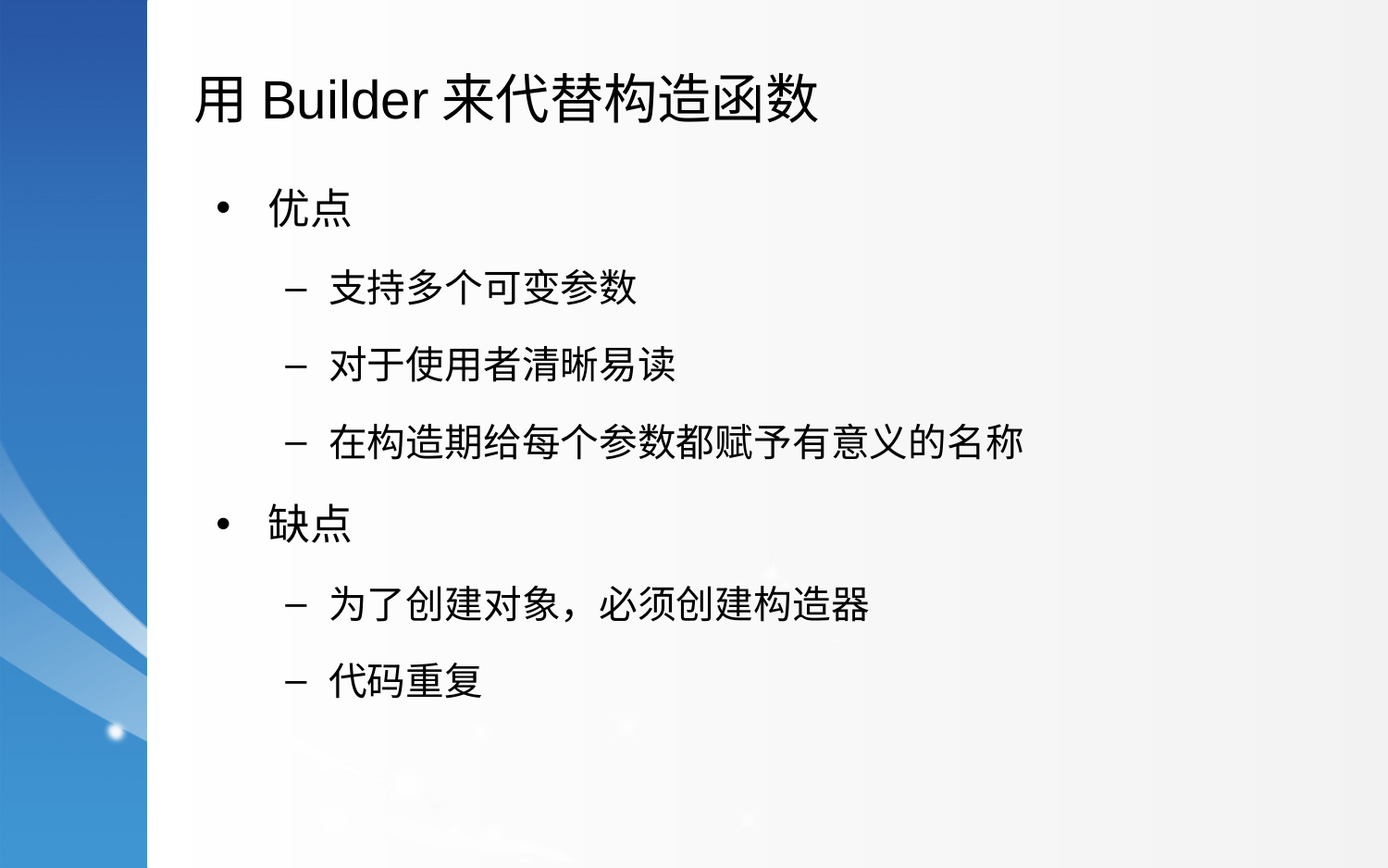

用Builder来代替构造函数
优点
支持多个可变参数
对于使用者清晰易读
在构造期给每个参数都赋予有意义的名称
缺点
为了创建对象，必须创建构造器
代码重复